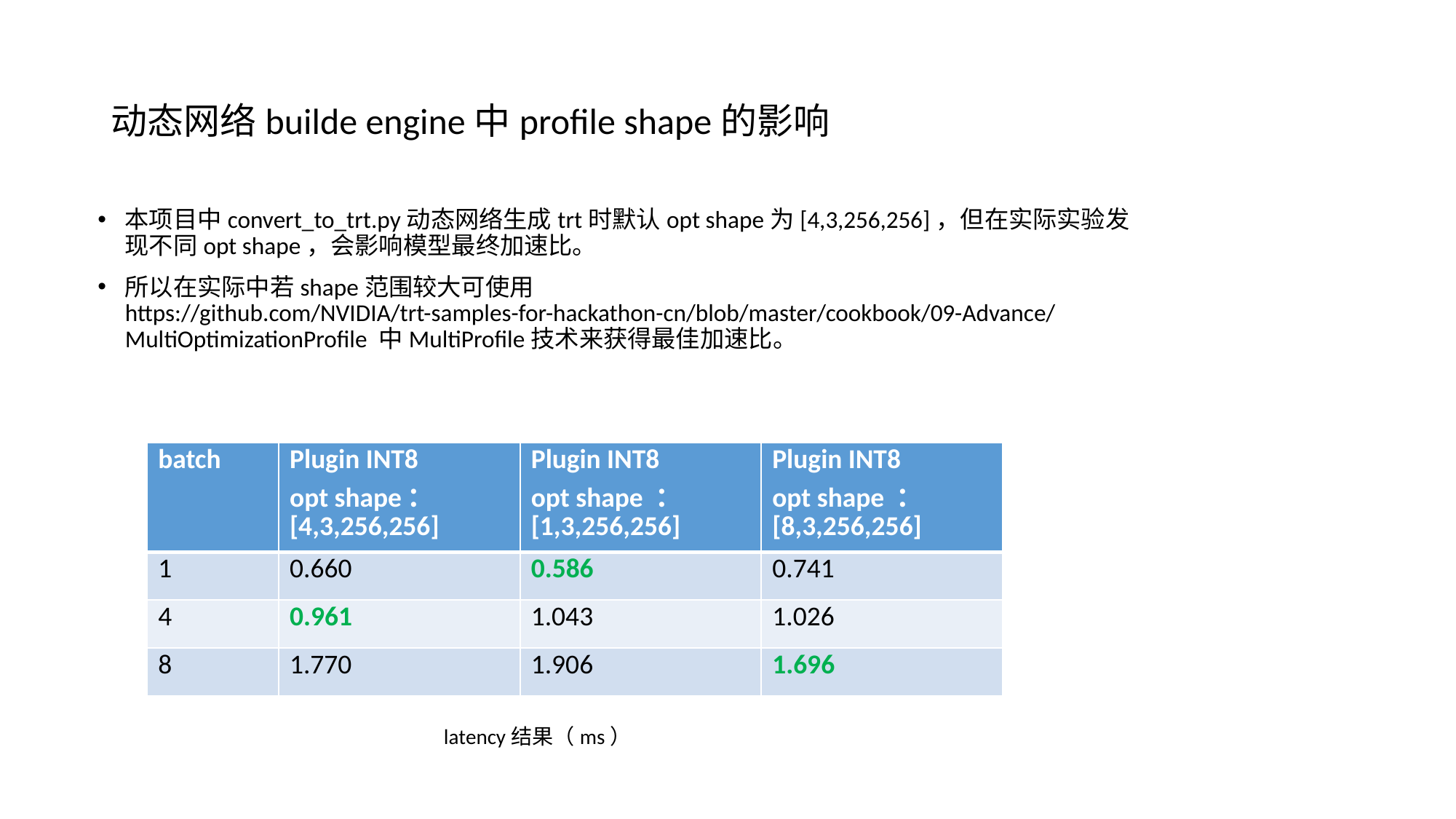

# 动态网络builde engine中profile shape的影响
本项目中convert_to_trt.py动态网络生成trt时默认opt shape为[4,3,256,256]，但在实际实验发现不同opt shape，会影响模型最终加速比。
所以在实际中若shape范围较大可使用 https://github.com/NVIDIA/trt-samples-for-hackathon-cn/blob/master/cookbook/09-Advance/MultiOptimizationProfile 中MultiProfile技术来获得最佳加速比。

| batch | Plugin INT8 opt shape： [4,3,256,256] | Plugin INT8 opt shape ：[1,3,256,256] | Plugin INT8 opt shape ：[8,3,256,256] |
| --- | --- | --- | --- |
| 1 | 0.660 | 0.586 | 0.741 |
| 4 | 0.961 | 1.043 | 1.026 |
| 8 | 1.770 | 1.906 | 1.696 |
latency结果（ms）